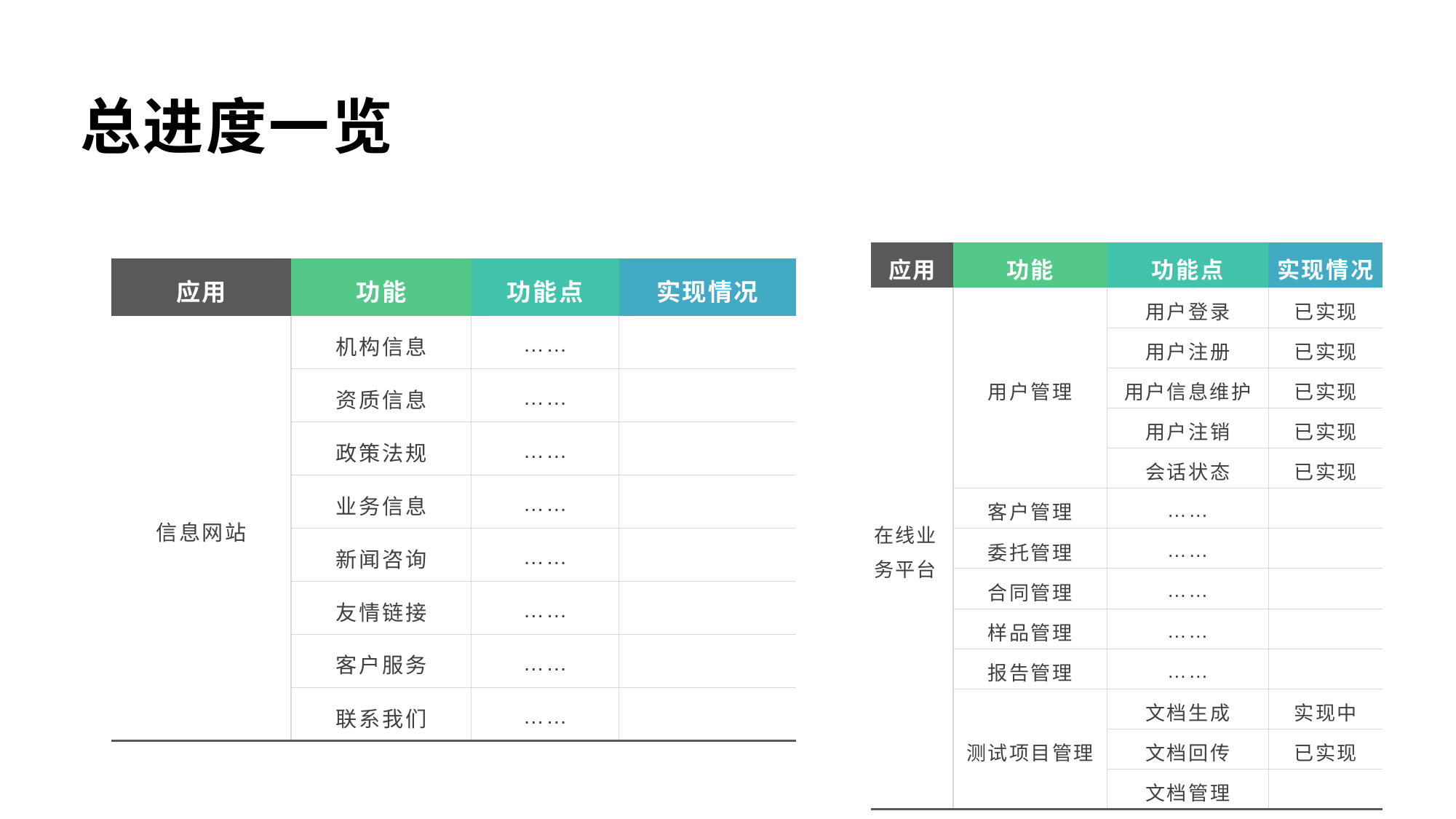

总进度一览
| 应用 | 功能 | 功能点 | 实现情况 |
| --- | --- | --- | --- |
| 在线业务平台 | 用户管理 | 用户登录 | 已实现 |
|  |  | 用户注册 | 已实现 |
|  |  | 用户信息维护 | 已实现 |
|  |  | 用户注销 | 已实现 |
|  |  | 会话状态 | 已实现 |
|  | 客户管理 | …… |  |
|  | 委托管理 | …… |  |
|  | 合同管理 | …… |  |
|  | 样品管理 | …… |  |
|  | 报告管理 | …… |  |
|  | 测试项目管理 | 文档生成 | 实现中 |
|  |  | 文档回传 | 已实现 |
|  |  | 文档管理 |  |
| 应用 | 功能 | 功能点 | 实现情况 |
| --- | --- | --- | --- |
| 信息网站 | 机构信息 | …… |  |
|  | 资质信息 | …… |  |
|  | 政策法规 | …… |  |
|  | 业务信息 | …… |  |
|  | 新闻咨询 | …… |  |
|  | 友情链接 | …… |  |
|  | 客户服务 | …… |  |
|  | 联系我们 | …… |  |